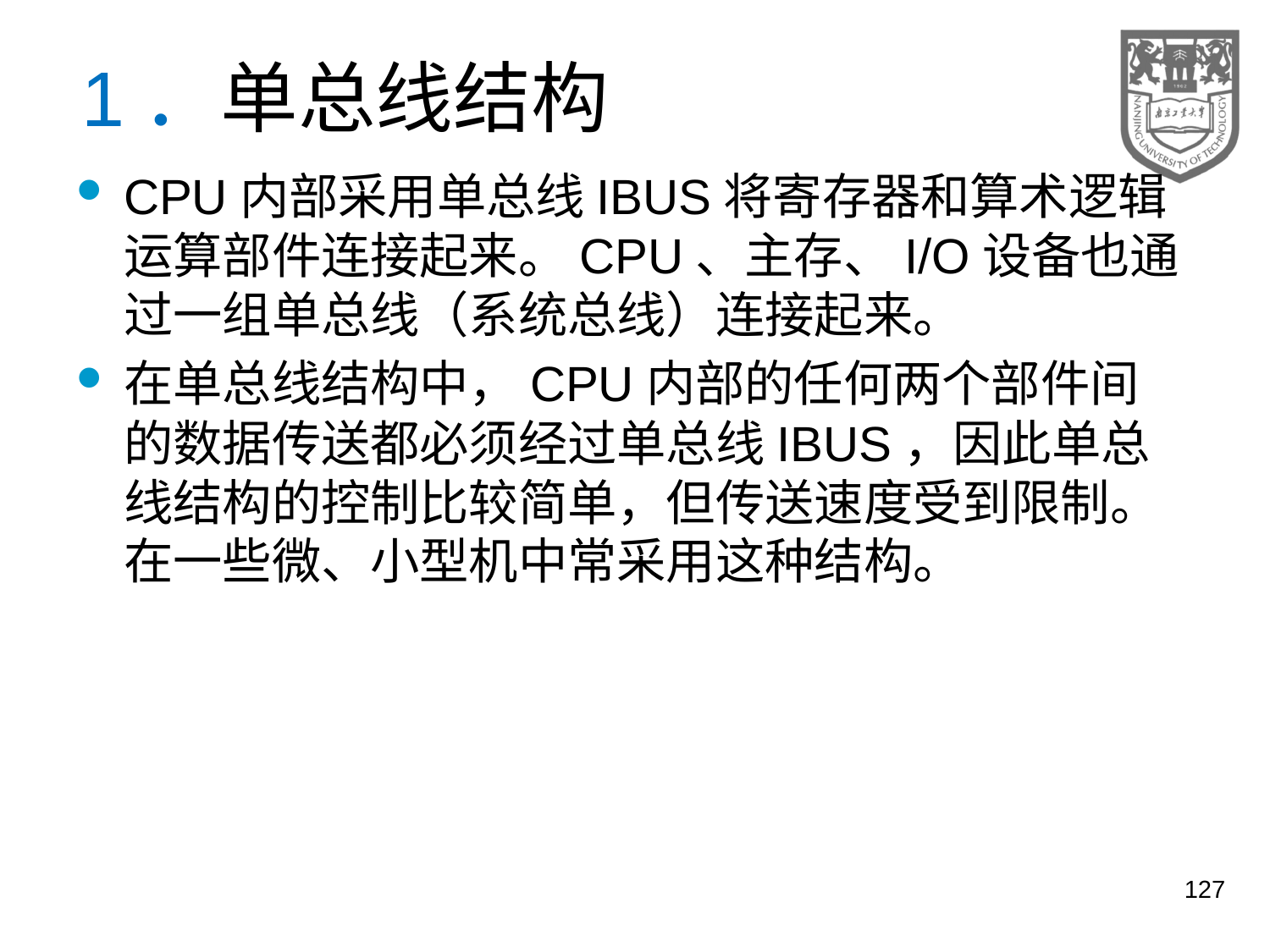

# 1．单总线结构
CPU内部采用单总线IBUS将寄存器和算术逻辑运算部件连接起来。CPU、主存、I/O设备也通过一组单总线（系统总线）连接起来。
在单总线结构中，CPU内部的任何两个部件间的数据传送都必须经过单总线IBUS，因此单总线结构的控制比较简单，但传送速度受到限制。在一些微、小型机中常采用这种结构。
127